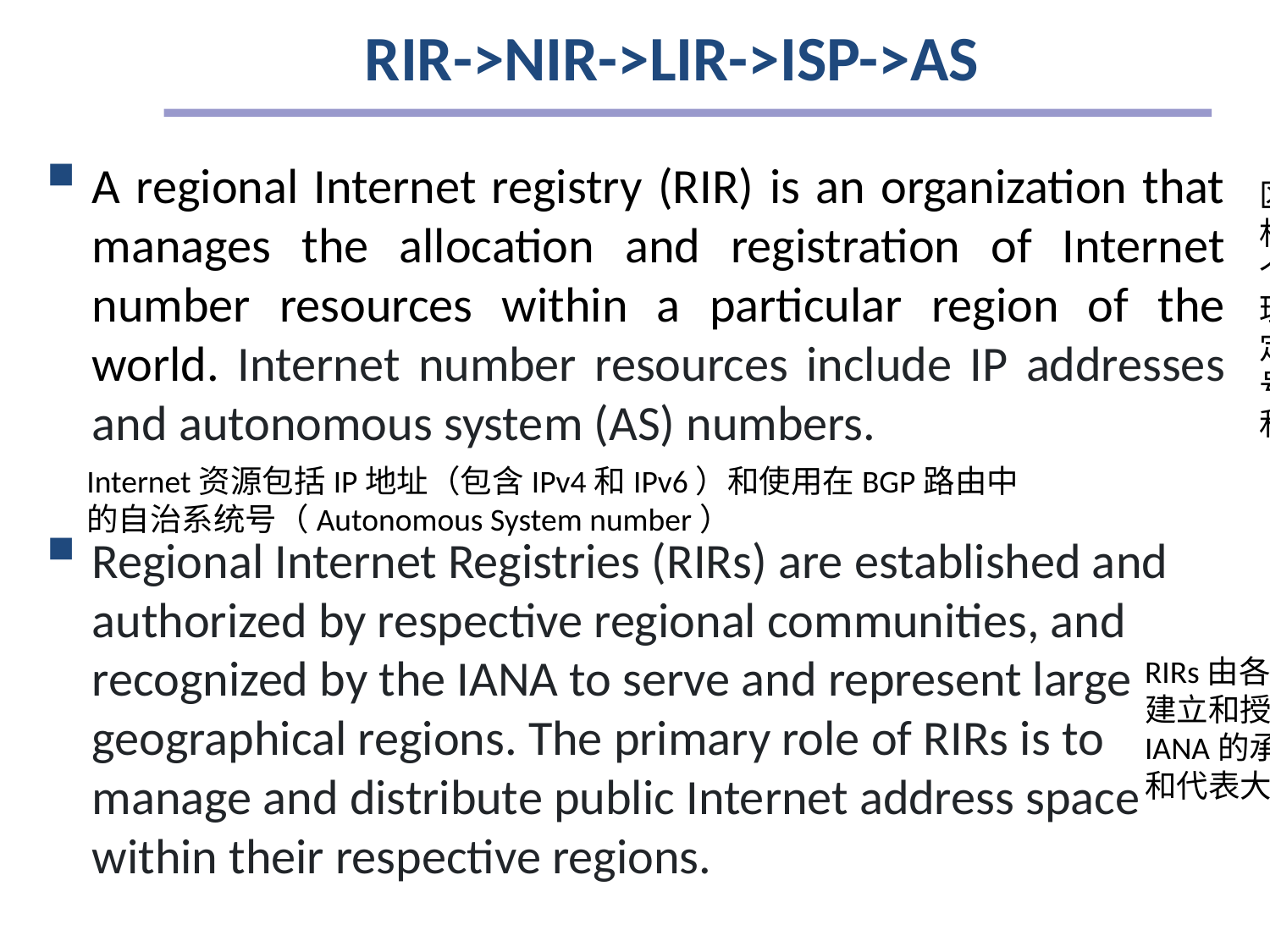

# RIR->NIR->LIR->ISP->AS
A regional Internet registry (RIR) is an organization that manages the allocation and registration of Internet number resources within a particular region of the world. Internet number resources include IP addresses and autonomous system (AS) numbers.

Regional Internet Registries (RIRs) are established and authorized by respective regional communities, and recognized by the IANA to serve and represent large geographical regions. The primary role of RIRs is to manage and distribute public Internet address space within their respective regions.

区域互联网注册机构(RIR)是一个组织，负责管理世界上某一特定区域内互联网号码资源的分配和注册。
Internet资源包括IP地址（包含IPv4和IPv6）和使用在BGP路由中的自治系统号（Autonomous System number）
RIRs由各自的区域社区建立和授权，并得到IANA的承认，以服务和代表大的地理区域。